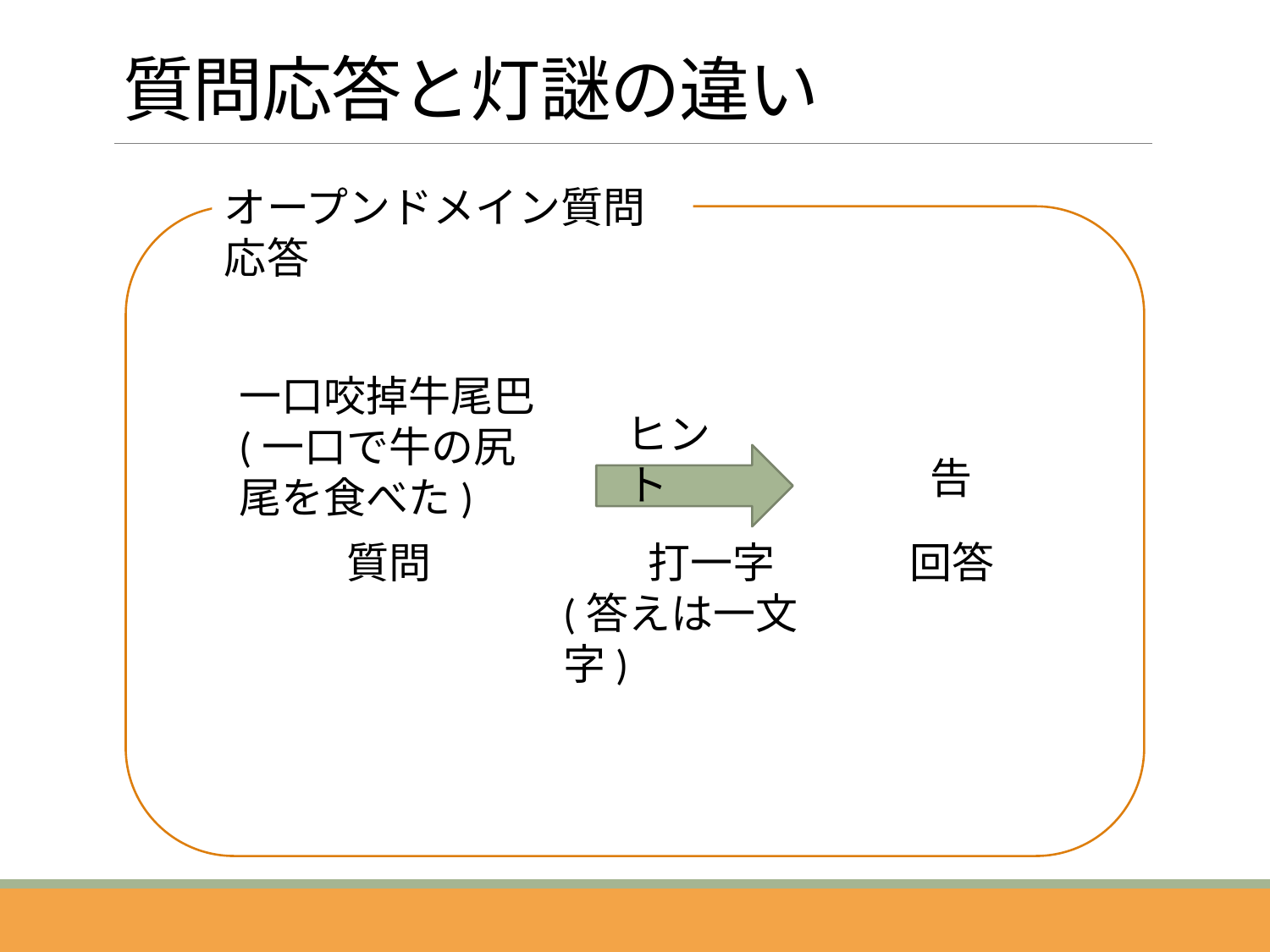

# 質問応答と灯謎の違い
オープンドメイン質問応答

一口咬掉牛尾巴
(一口で牛の尻尾を食べた)
ヒント

告
質問
　　打一字
(答えは一文字)
回答
3